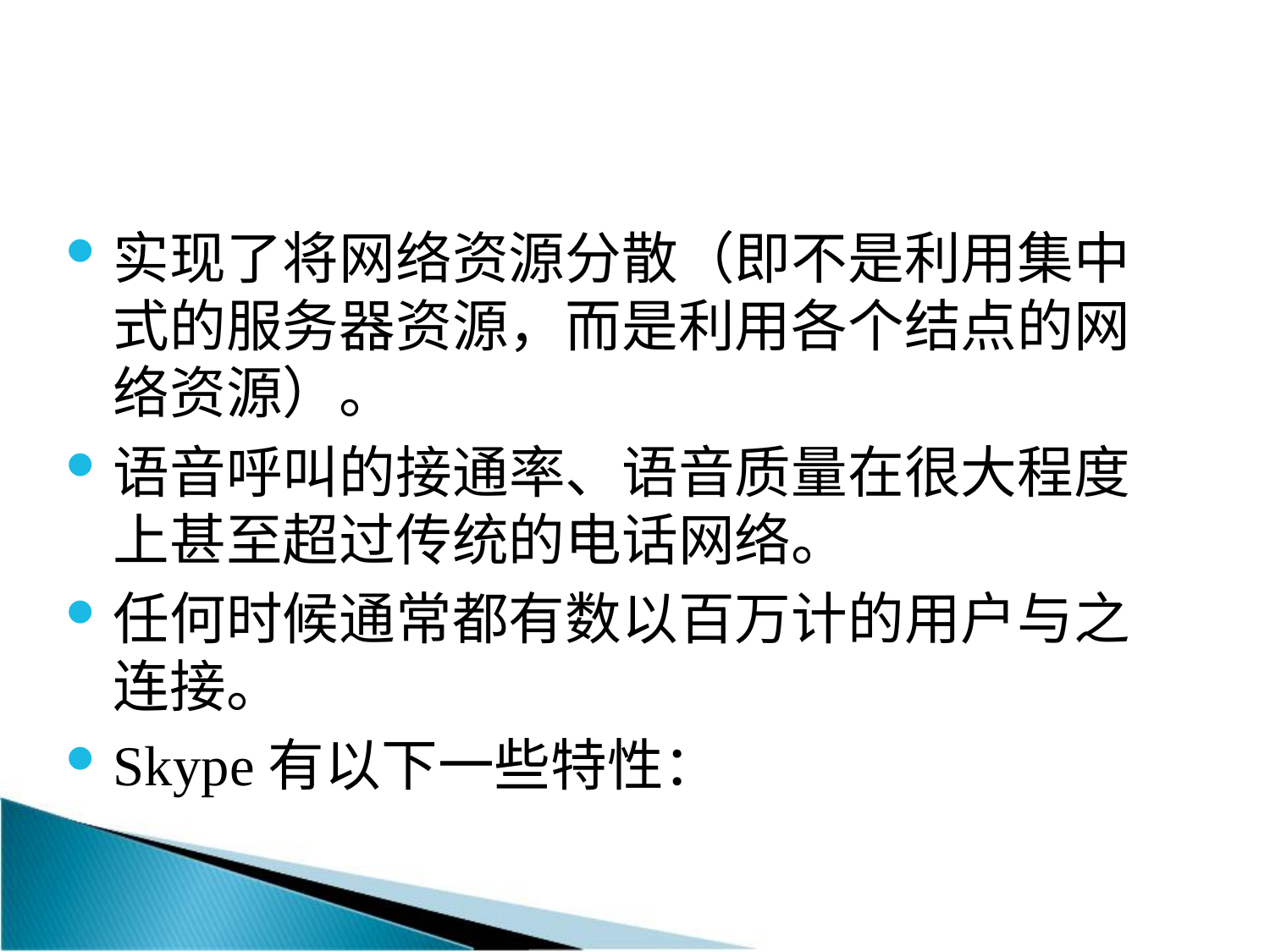

#
实现了将网络资源分散（即不是利用集中式的服务器资源，而是利用各个结点的网络资源）。
语音呼叫的接通率、语音质量在很大程度上甚至超过传统的电话网络。
任何时候通常都有数以百万计的用户与之连接。
Skype有以下一些特性：